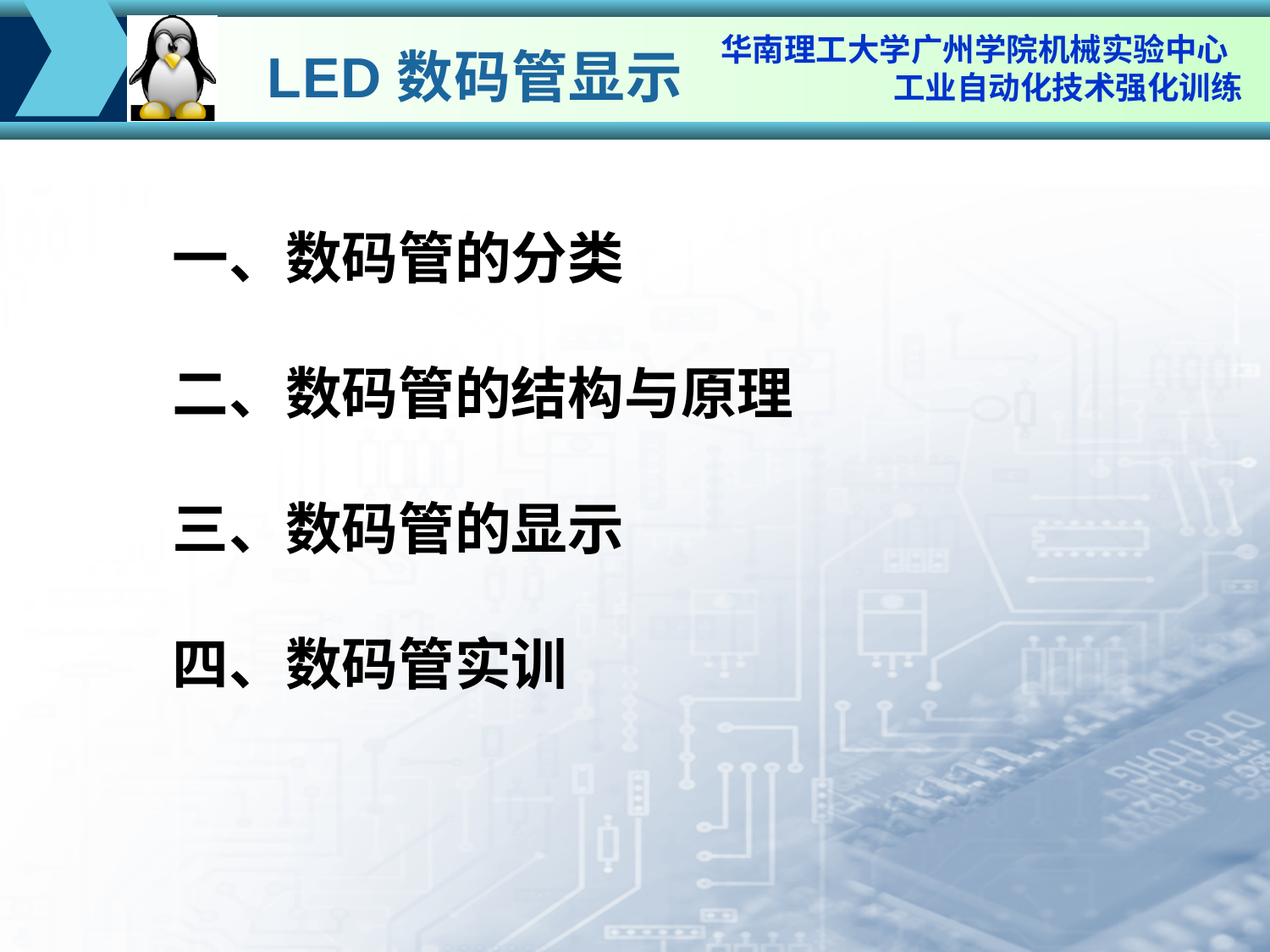

LED数码管显示
一、数码管的分类

二、数码管的结构与原理

三、数码管的显示

四、数码管实训